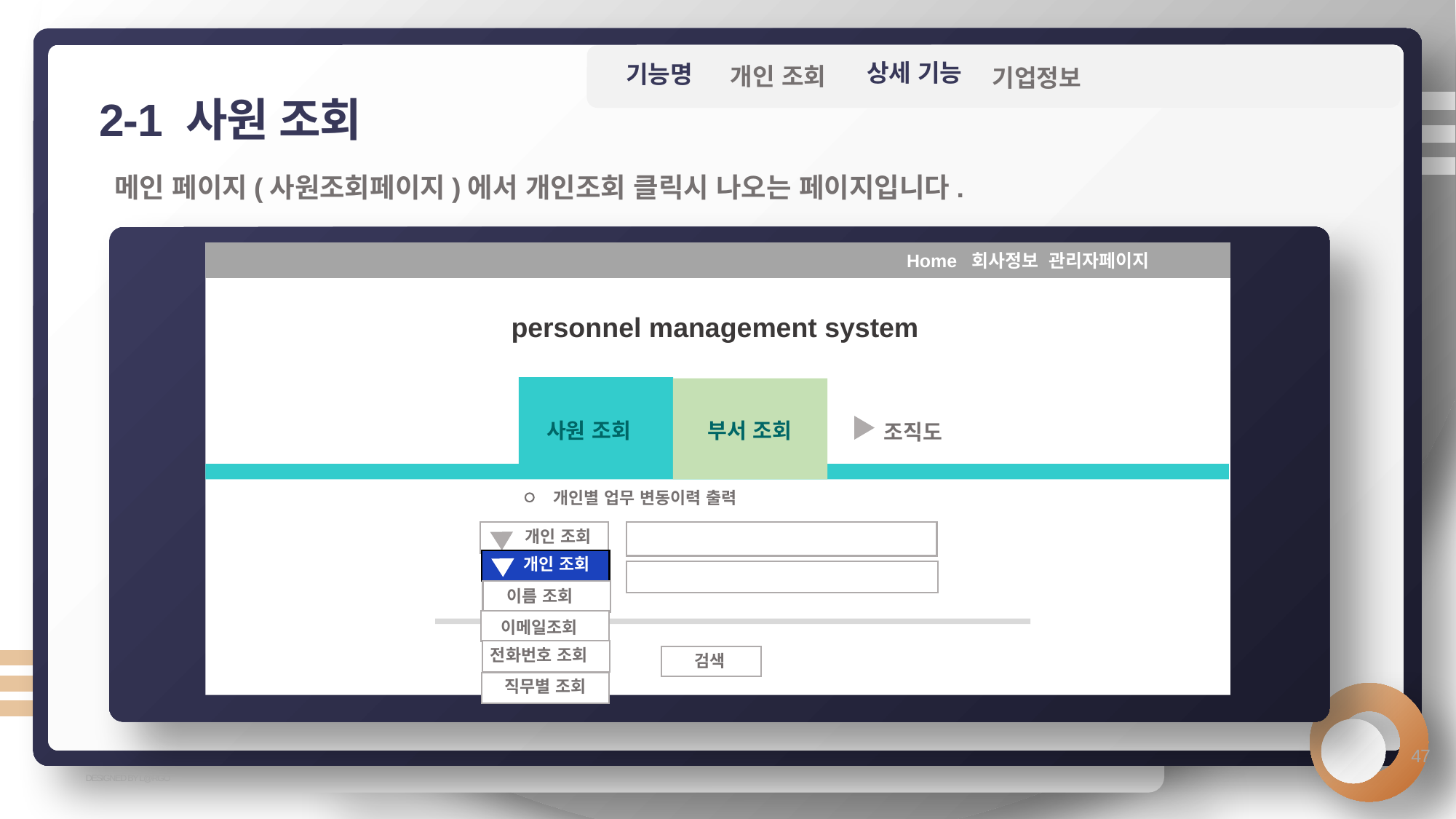

상세 기능
기능명
개인 조회
기업정보
2-1 사원 조회
메인 페이지(사원조회페이지)에서 개인조회 클릭시 나오는 페이지입니다.

Home  회사정보  관리자페이지
personnel management system

부서 조회
사원 조회
조직도

개인별 업무 변동이력 출력

개인 조회

개인 조회

이름 조회

이메일조회

전화번호 조회

   검색

직무별 조회

47
DESIGNED BY L@RGO